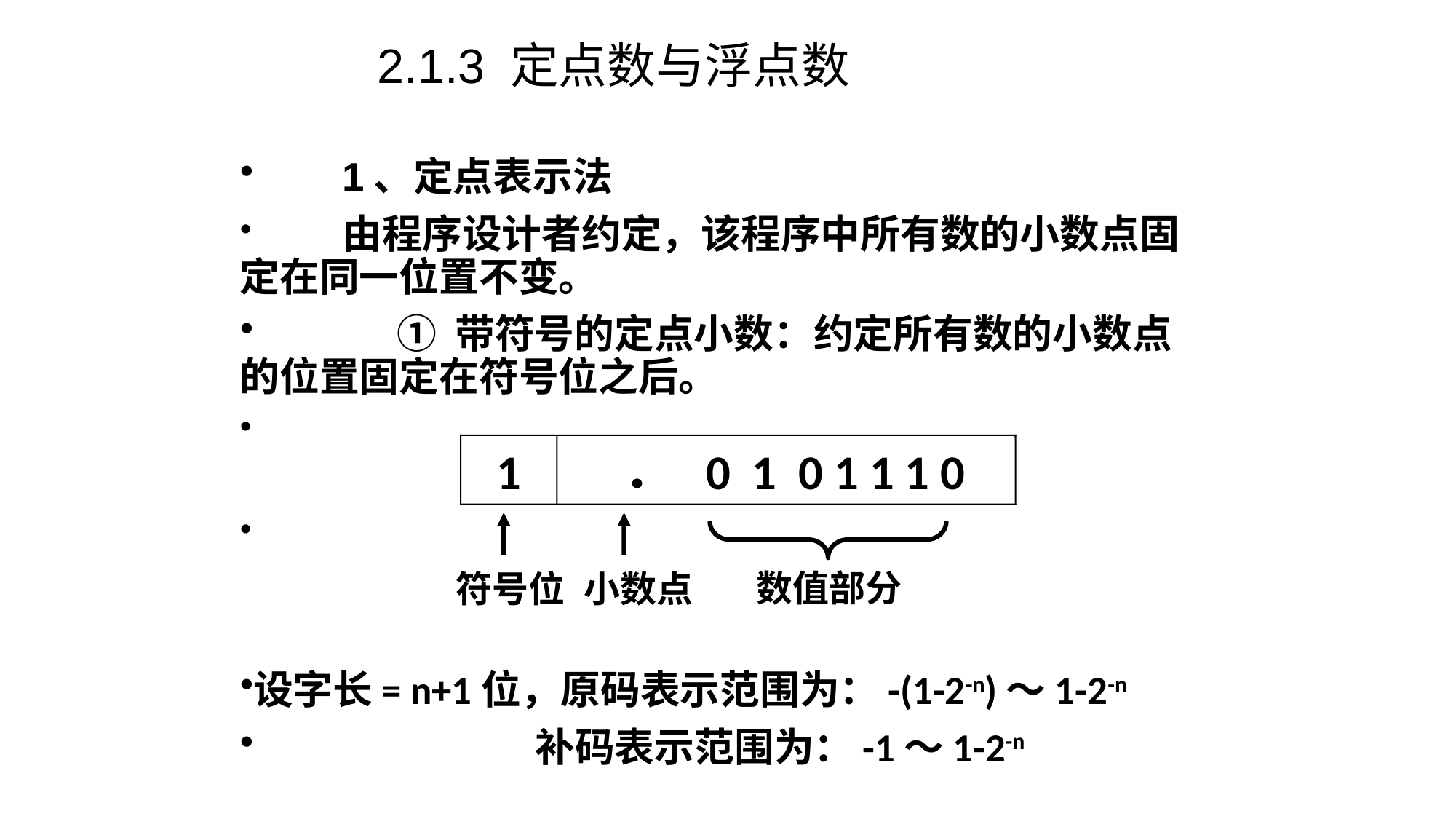

# 2.1.3 定点数与浮点数
	1、定点表示法
	由程序设计者约定，该程序中所有数的小数点固定在同一位置不变。
	      ① 带符号的定点小数：约定所有数的小数点的位置固定在符号位之后。

设字长= n+1位，原码表示范围为：-(1-2-n)～1-2-n
                              补码表示范围为：-1～1-2-n

1

    ．  0  1  0 1 1 1 0

数值部分
符号位
小数点